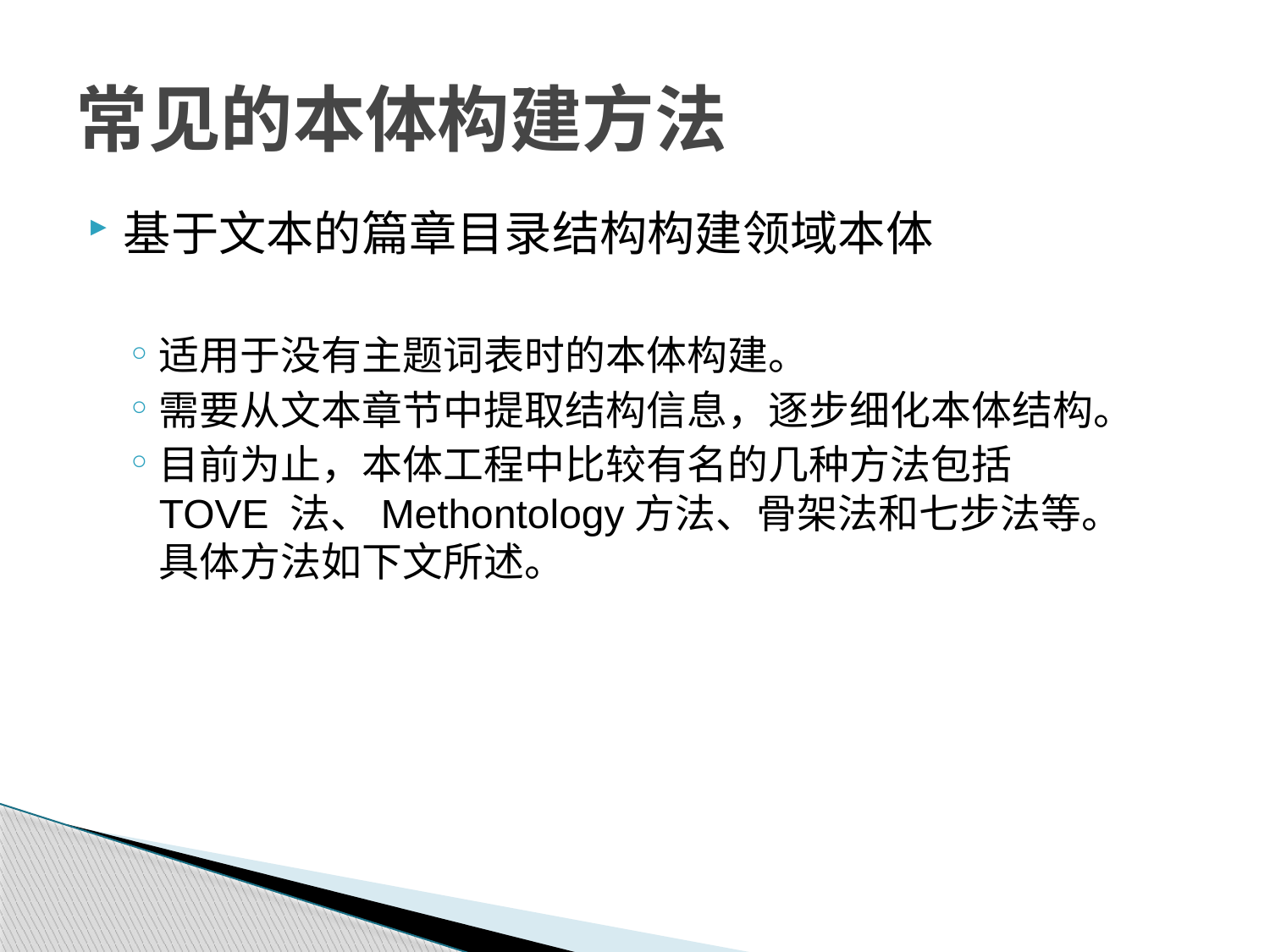

# 常见的本体构建方法
基于文本的篇章目录结构构建领域本体

适用于没有主题词表时的本体构建。
需要从文本章节中提取结构信息，逐步细化本体结构。
目前为止，本体工程中比较有名的几种方法包括TOVE 法、Methontology方法、骨架法和七步法等。具体方法如下文所述。